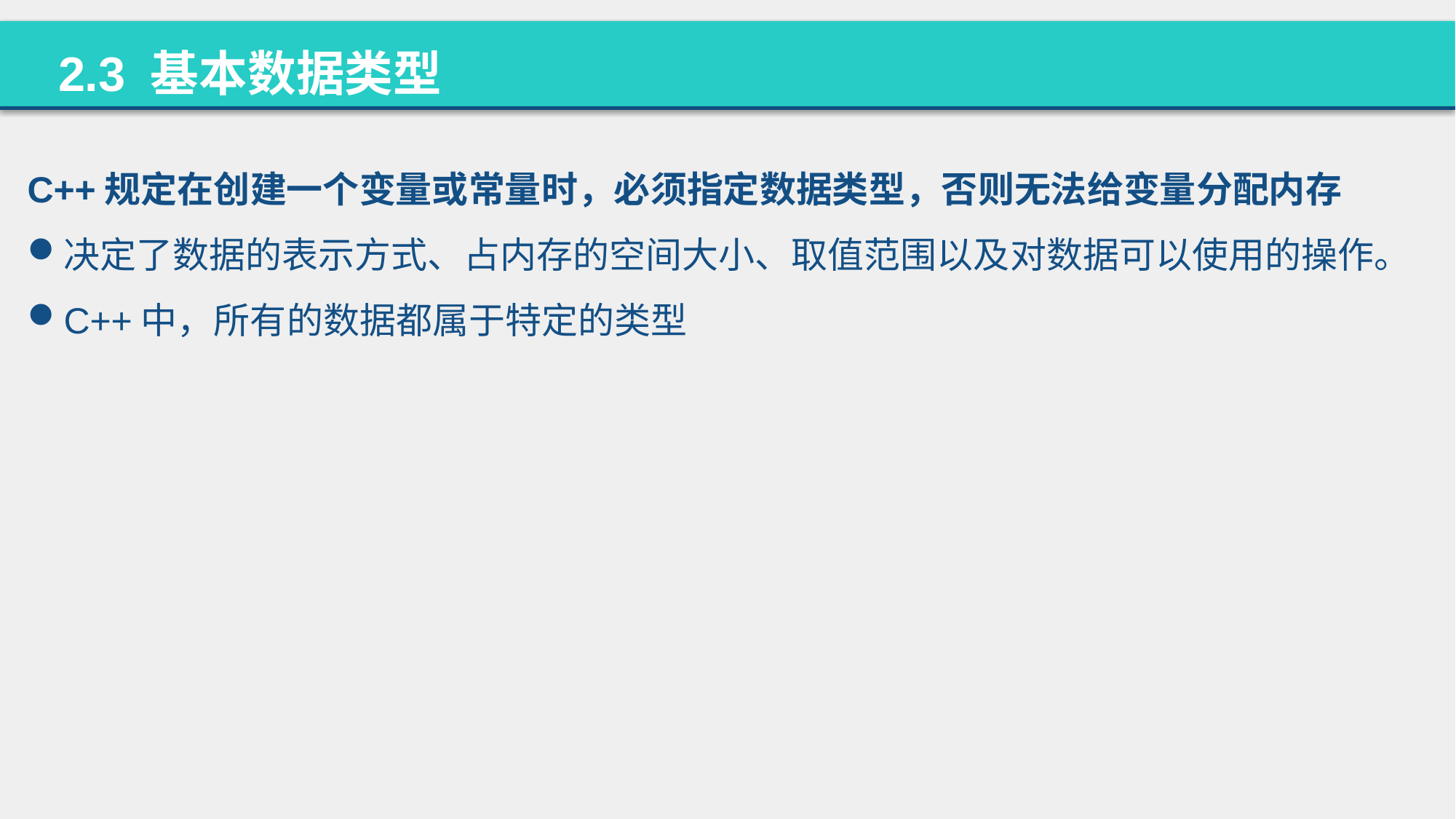

2.3 基本数据类型
C++规定在创建一个变量或常量时，必须指定数据类型，否则无法给变量分配内存
决定了数据的表示方式、占内存的空间大小、取值范围以及对数据可以使用的操作。
C++中，所有的数据都属于特定的类型